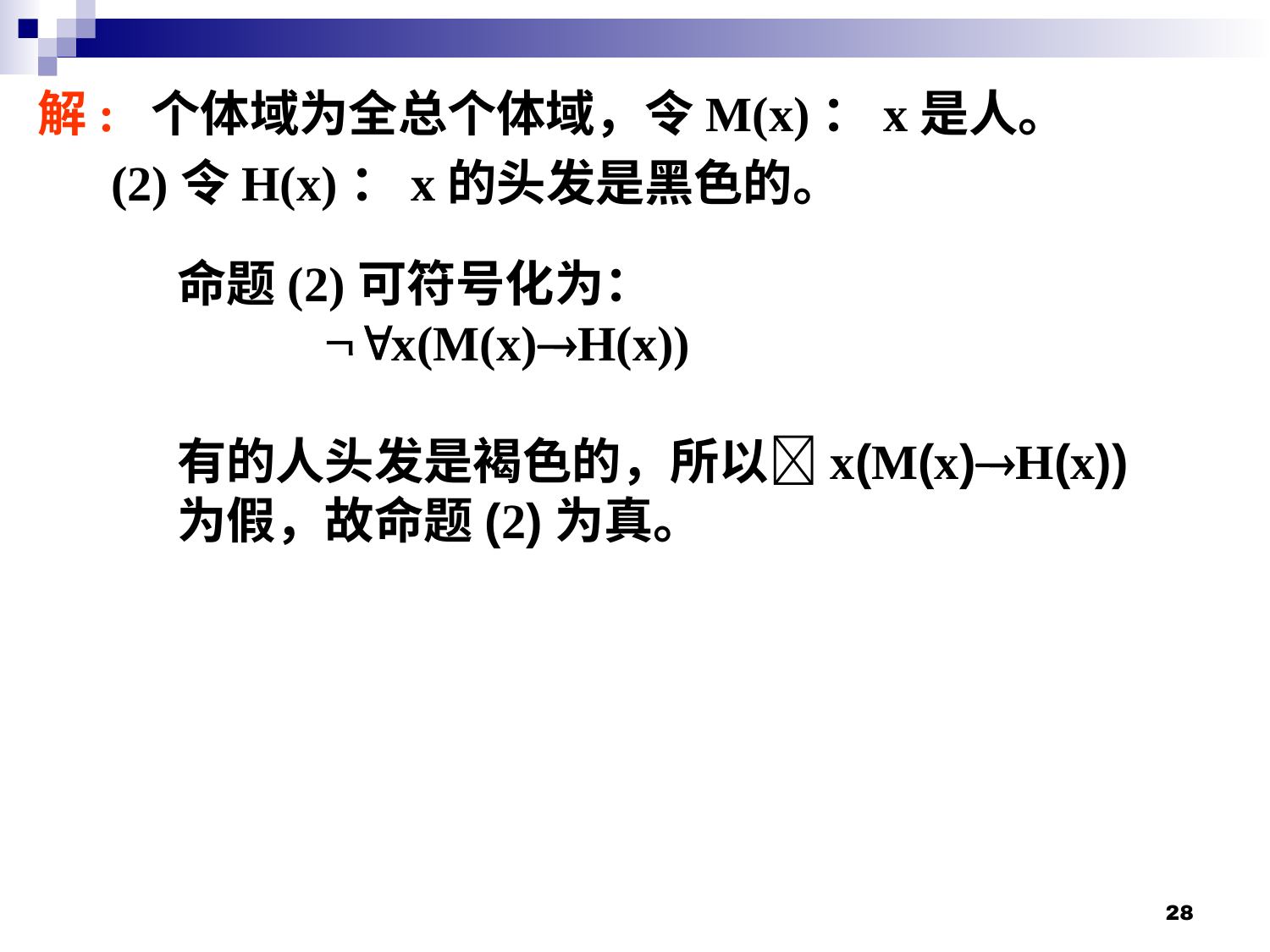

解:  个体域为全总个体域，令M(x)：x是人。
      (2)令H(x)：x的头发是黑色的。
命题(2)可符号化为：
            ¬∀x(M(x)→H(x))

有的人头发是褐色的，所以∀x(M(x)→H(x))
为假，故命题(2)为真。
28